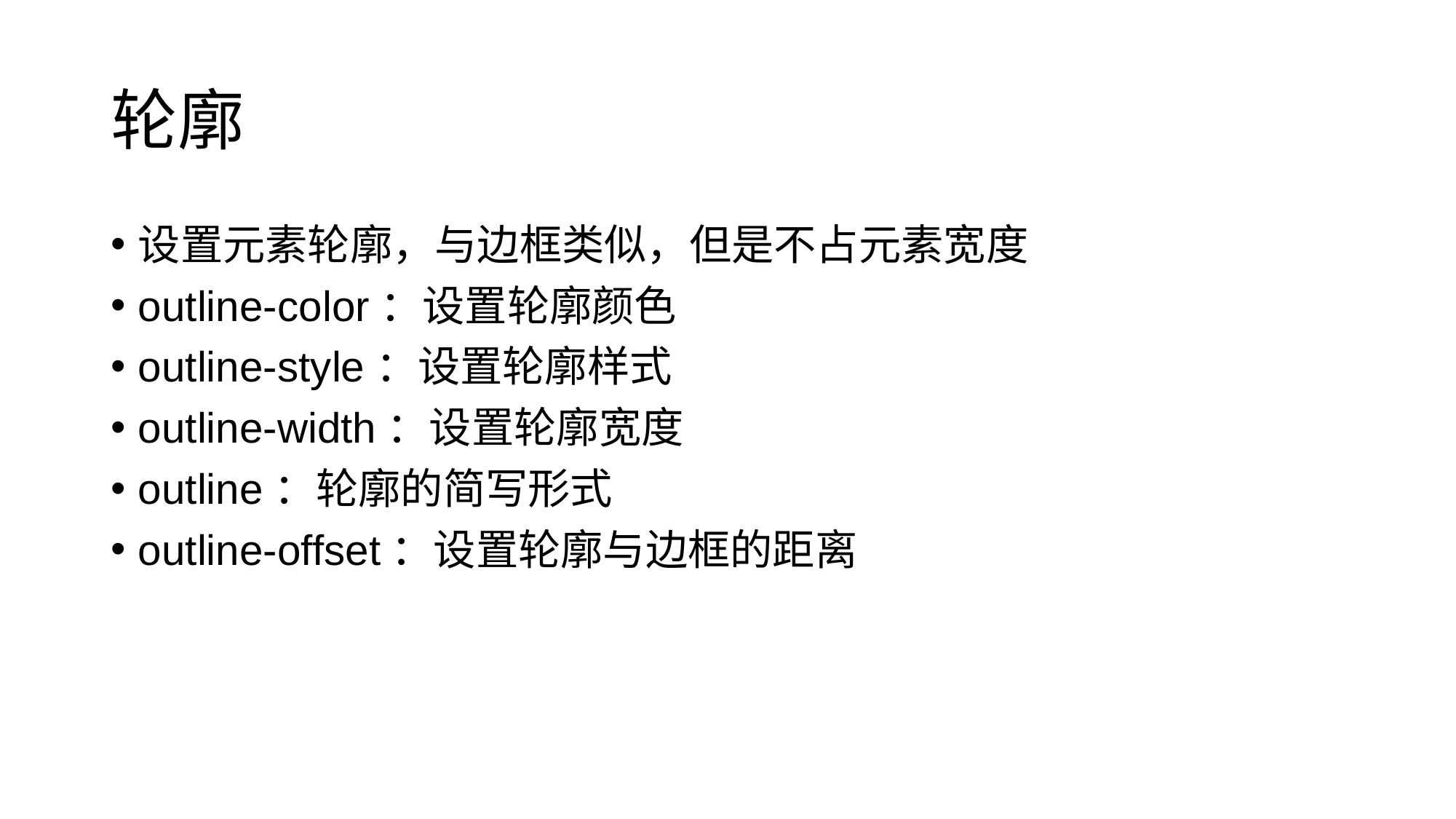

# 轮廓
设置元素轮廓，与边框类似，但是不占元素宽度
outline-color：设置轮廓颜色
outline-style：设置轮廓样式
outline-width：设置轮廓宽度
outline：轮廓的简写形式
outline-offset：设置轮廓与边框的距离